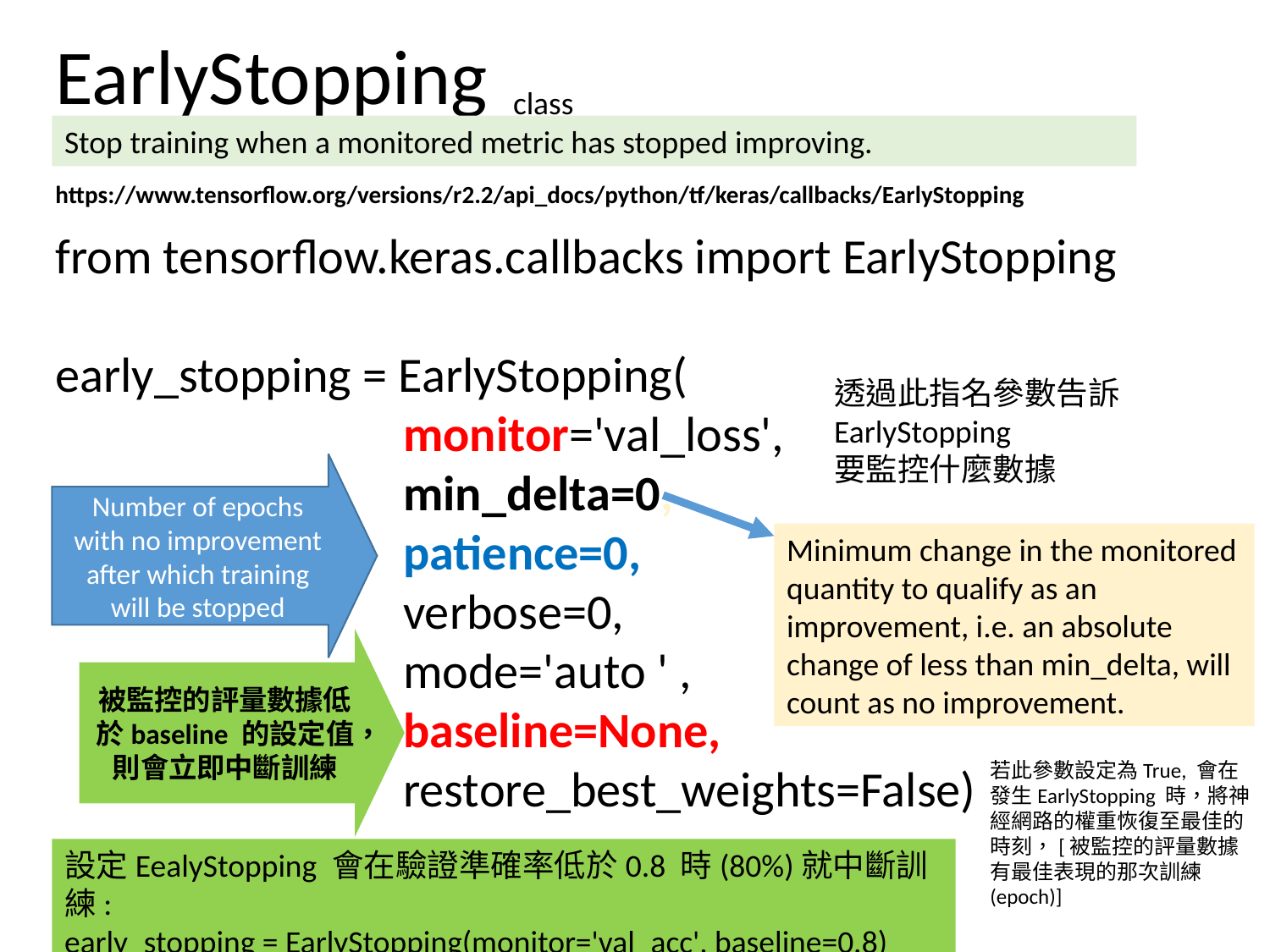

# EarlyStopping
class
Stop training when a monitored metric has stopped improving.
https://www.tensorflow.org/versions/r2.2/api_docs/python/tf/keras/callbacks/EarlyStopping
from tensorflow.keras.callbacks import EarlyStopping

early_stopping = EarlyStopping(
                               monitor='val_loss',
                               min_delta=0,
                               patience=0,
                               verbose=0,
                               mode='auto ' ,
                               baseline=None,
                               restore_best_weights=False)
透過此指名參數告訴EarlyStopping
要監控什麼數據
Number of epochs with no improvement after which training will be stopped
Minimum change in the monitored quantity to qualify as an improvement, i.e. an absolute change of less than min_delta, will count as no improvement.

被監控的評量數據低於baseline 的設定值，則會立即中斷訓練
若此參數設定為True, 會在發生EarlyStopping 時，將神經網路的權重恢復至最佳的時刻，[被監控的評量數據有最佳表現的那次訓練
(epoch)]
設定EealyStopping 會在驗證準確率低於0.8 時(80%)就中斷訓練:
early_stopping = EarlyStopping(monitor='val_acc', baseline=0.8)